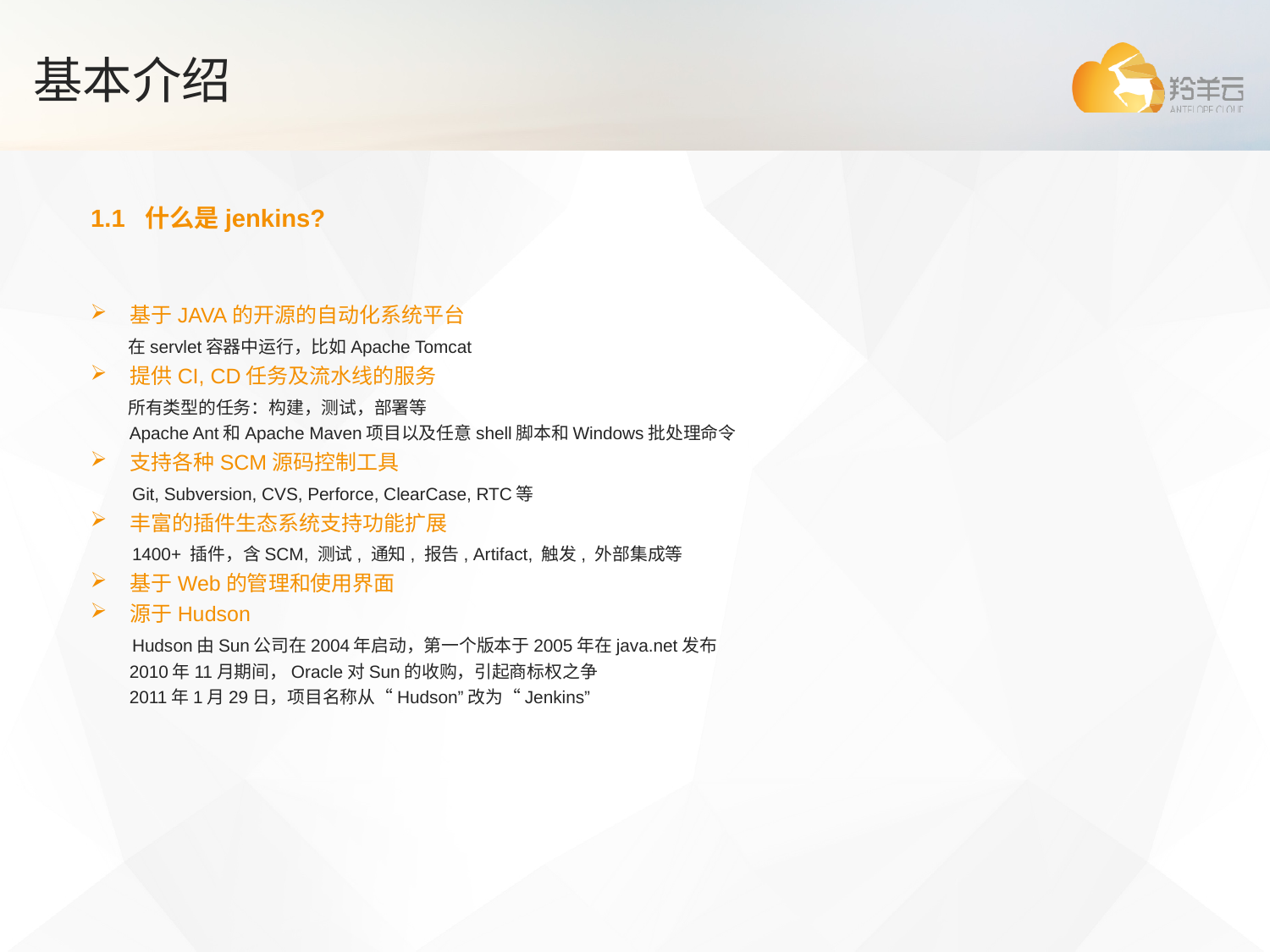

# 基本介绍
1.1  什么是jenkins?
基于JAVA的开源的自动化系统平台
       在servlet容器中运行，比如Apache Tomcat
提供CI, CD任务及流水线的服务
       所有类型的任务：构建，测试，部署等
        Apache Ant和Apache Maven项目以及任意shell脚本和Windows批处理命令
支持各种SCM源码控制工具
       Git, Subversion, CVS, Perforce, ClearCase, RTC等
丰富的插件生态系统支持功能扩展
       1400+ 插件，含SCM, 测试, 通知, 报告, Artifact, 触发, 外部集成等
基于Web的管理和使用界面
源于Hudson
       Hudson由Sun公司在2004年启动，第一个版本于2005年在java.net发布
        2010年11月期间，Oracle对Sun的收购，引起商标权之争
        2011年1月29日，项目名称从“Hudson”改为“Jenkins”